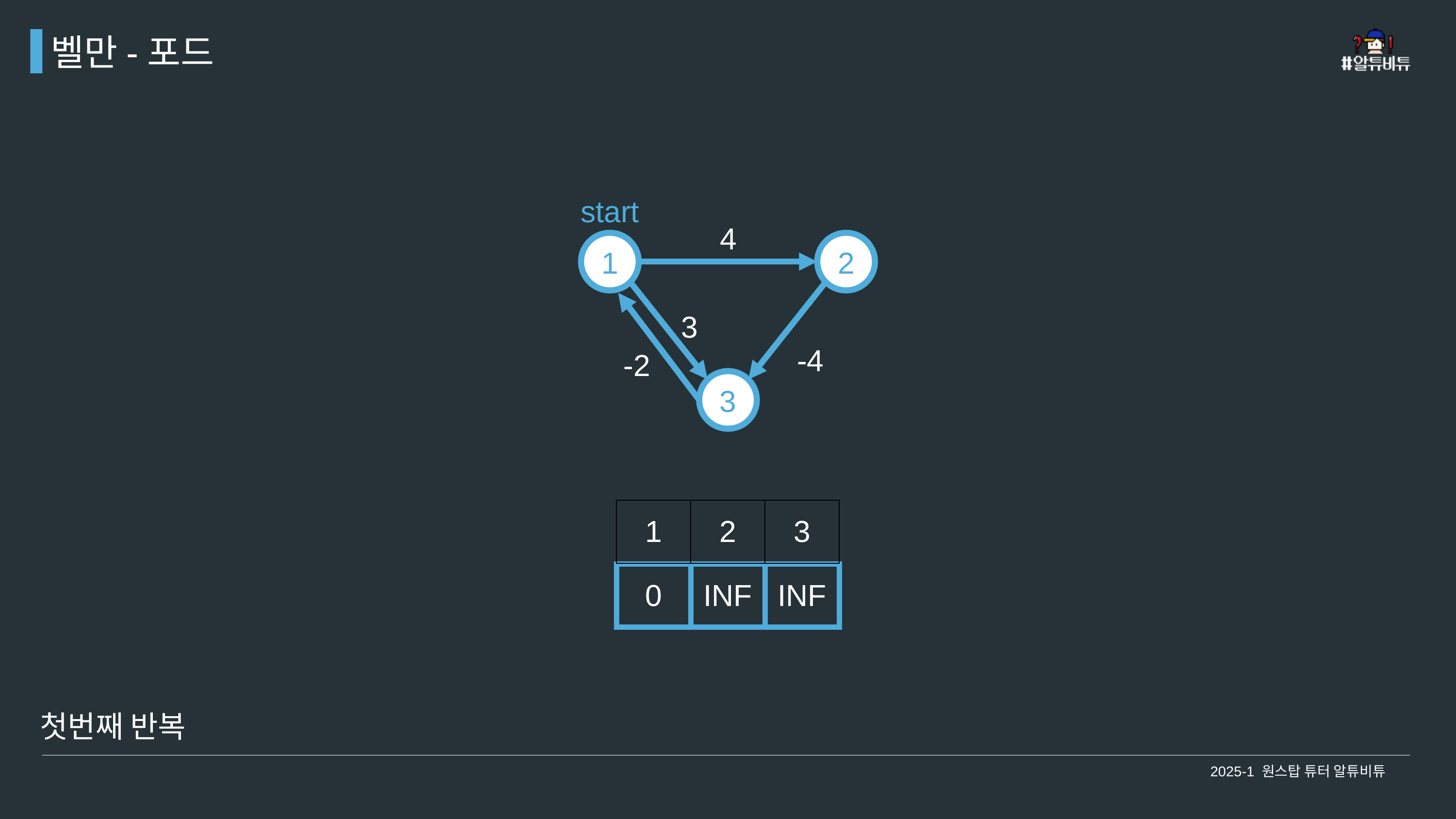

벨만-포드
start
4

1

2

3
-4
-2

3
| 1 | 2 | 3 |
| --- | --- | --- |
| 0 | INF | INF |
| --- | --- | --- |
첫번째 반복